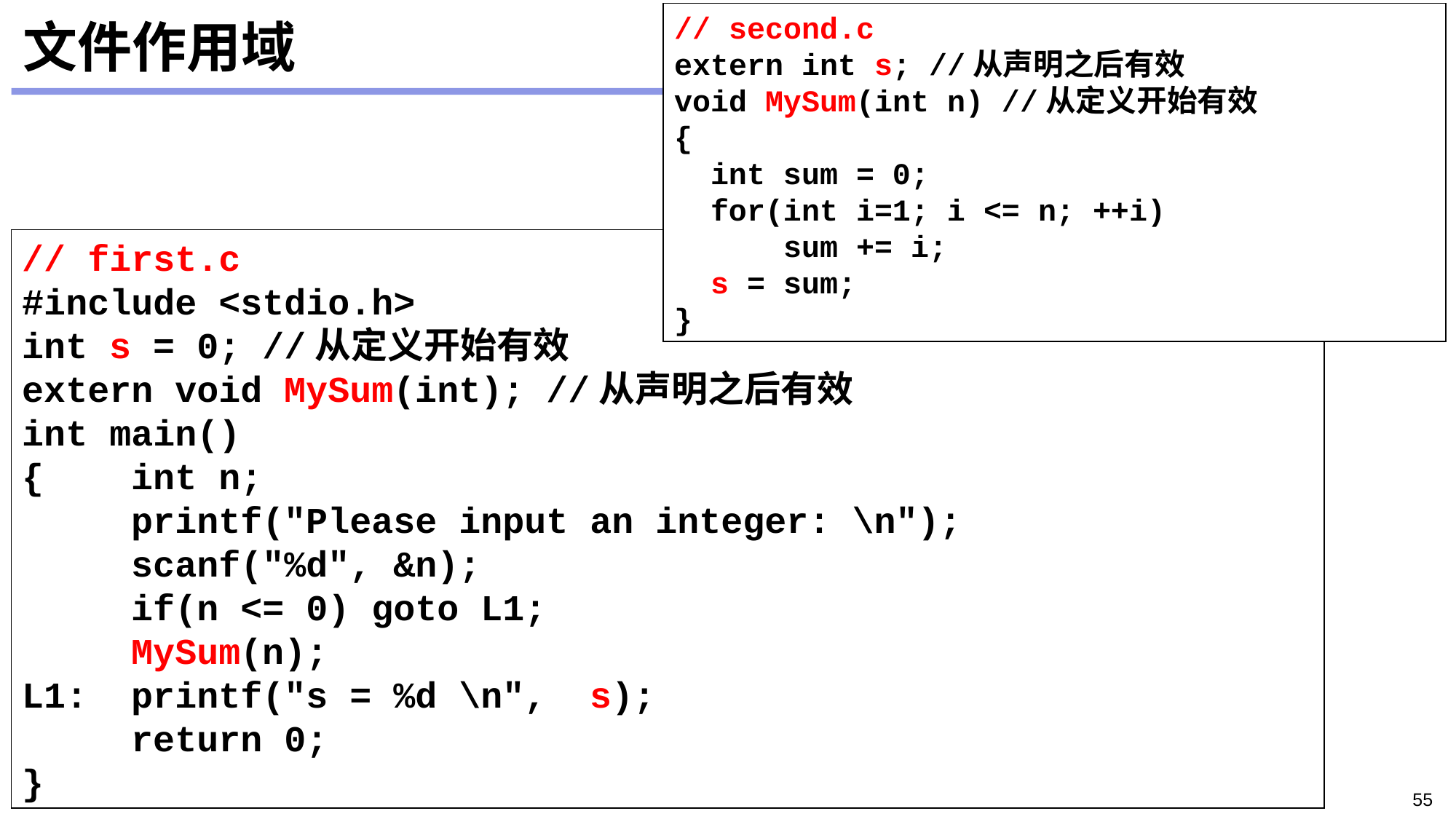

// second.c
extern int s; //从声明之后有效
void MySum(int n) //从定义开始有效
{
  int sum = 0;
  for(int i=1; i <= n; ++i)
  	sum += i;
  s = sum;
}
# 文件作用域
// first.c
#include <stdio.h>
int s = 0; //从定义开始有效
extern void MySum(int); //从声明之后有效
int main()
{	int n;
	printf("Please input an integer: \n");
	scanf("%d", &n);
	if(n <= 0) goto L1;
	MySum(n);
L1:	printf("s = %d \n",  s);
	return 0;
}
55